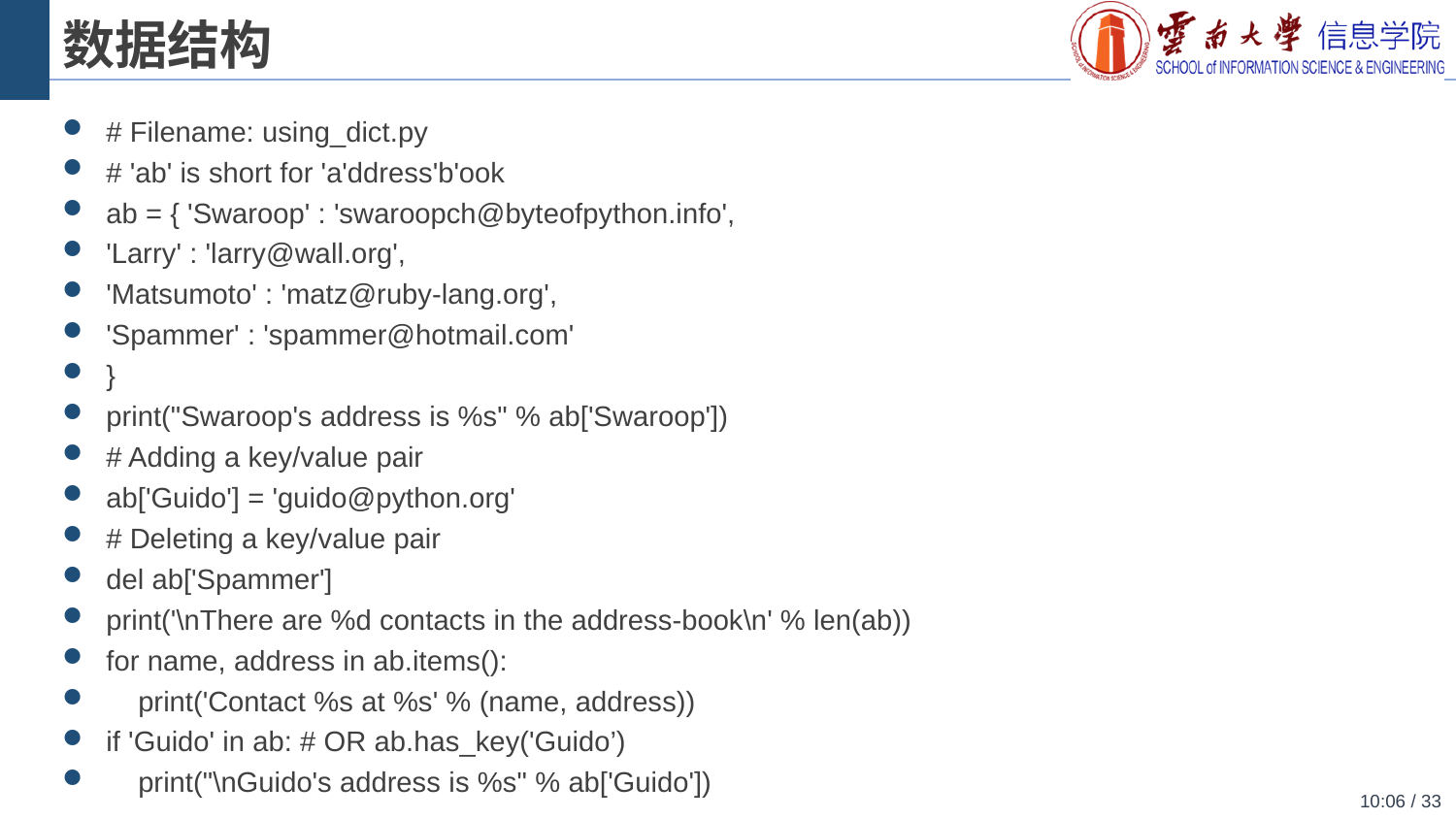

# 数据结构
# Filename: using_dict.py
# 'ab' is short for 'a'ddress'b'ook
ab = { 'Swaroop' : 'swaroopch@byteofpython.info',
'Larry' : 'larry@wall.org',
'Matsumoto' : 'matz@ruby-lang.org',
'Spammer' : 'spammer@hotmail.com'
}
print("Swaroop's address is %s" % ab['Swaroop'])
# Adding a key/value pair
ab['Guido'] = 'guido@python.org'
# Deleting a key/value pair
del ab['Spammer']
print('\nThere are %d contacts in the address-book\n' % len(ab))
for name, address in ab.items():
    print('Contact %s at %s' % (name, address))
if 'Guido' in ab: # OR ab.has_key('Guido’)
    print("\nGuido's address is %s" % ab['Guido'])